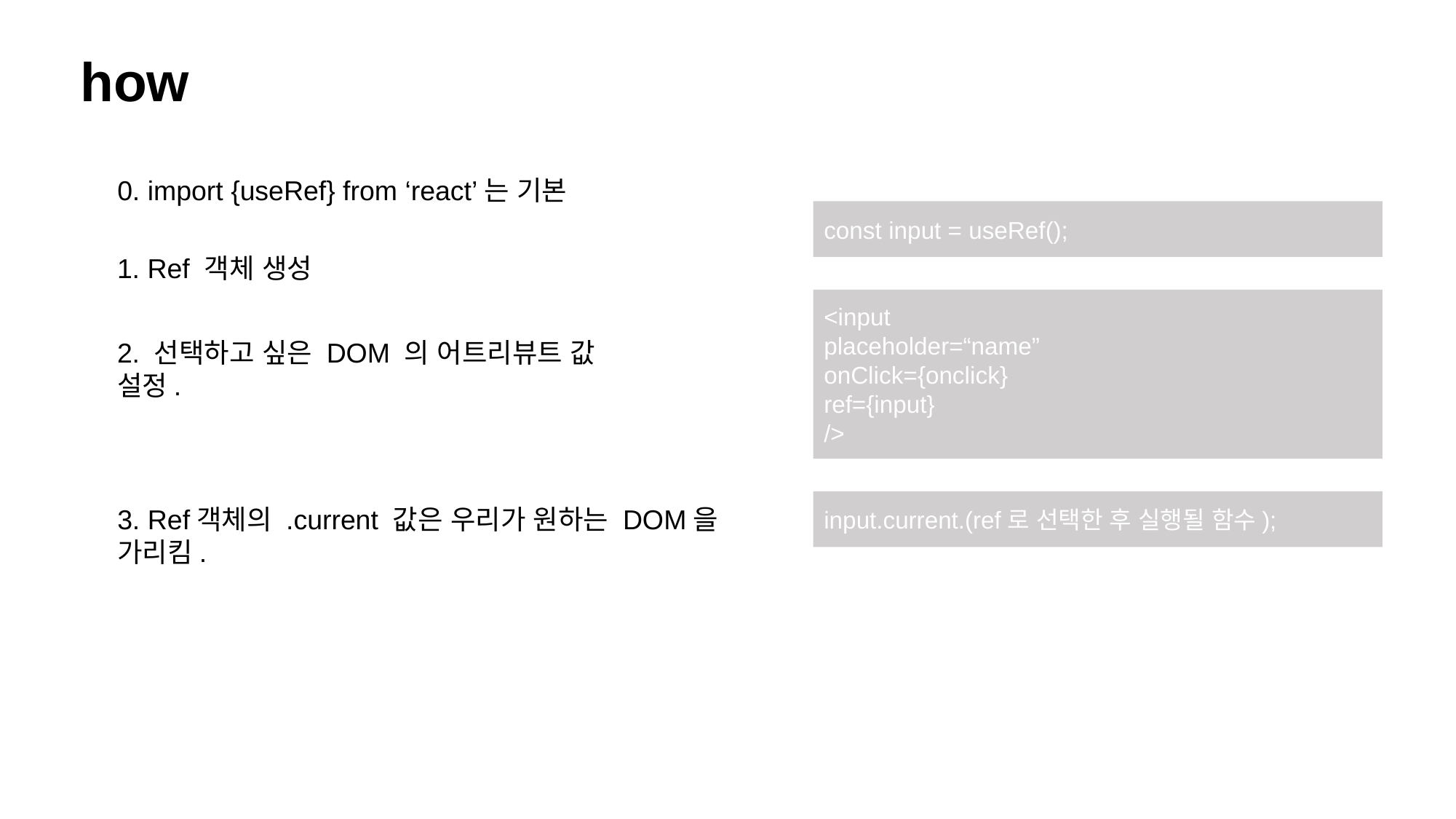

how
0. import {useRef} from ‘react’는 기본
const input = useRef();
1. Ref 객체 생성
<input
placeholder=“name”
onClick={onclick}
ref={input}
/>
2. 선택하고 싶은 DOM 의 어트리뷰트 값 설정.
input.current.(ref로 선택한 후 실행될 함수);
3. Ref객체의 .current 값은 우리가 원하는 DOM을 가리킴.